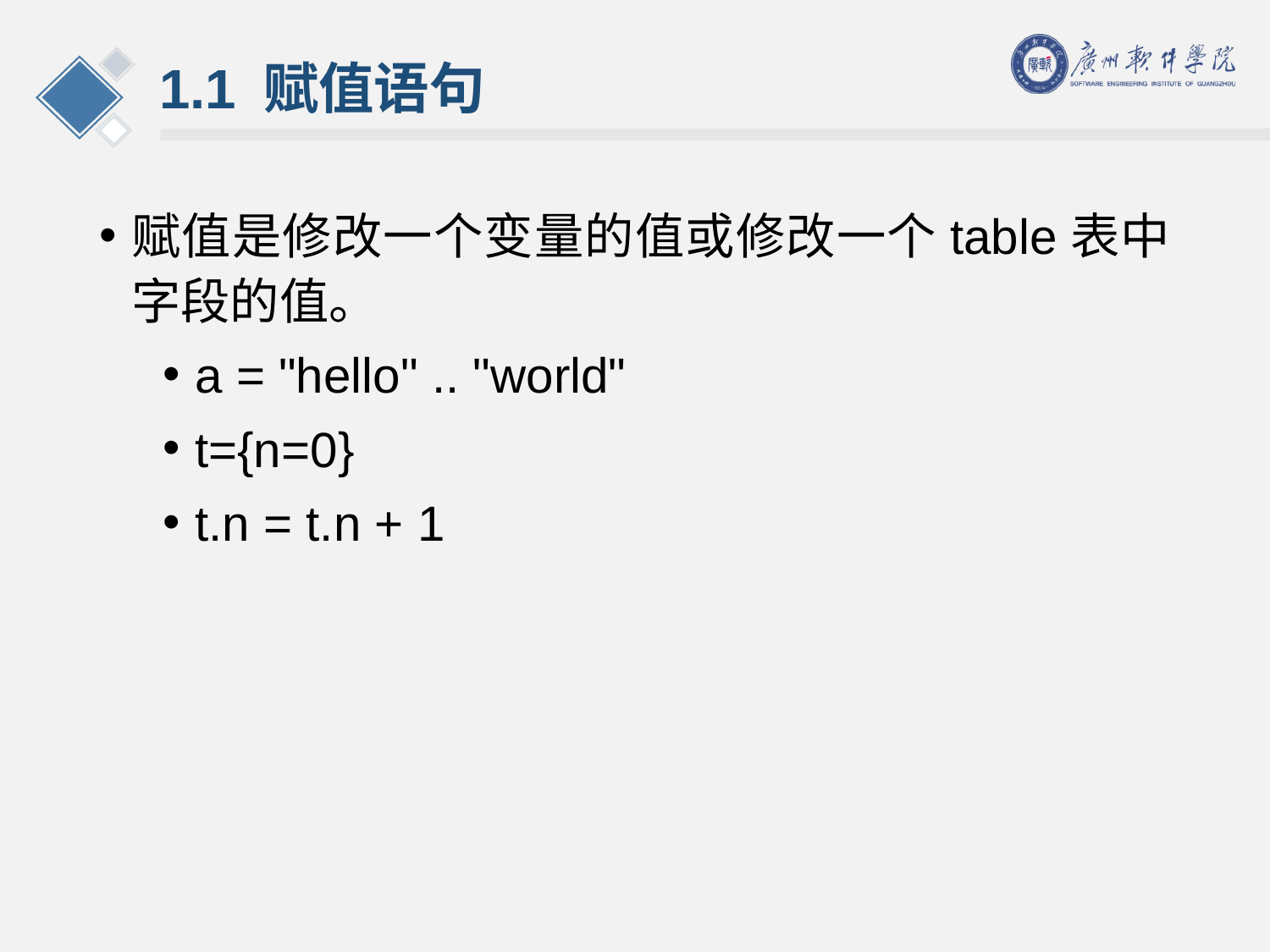

# 1.1 赋值语句
赋值是修改一个变量的值或修改一个table表中字段的值。
a = "hello" .. "world"
t={n=0}
t.n = t.n + 1